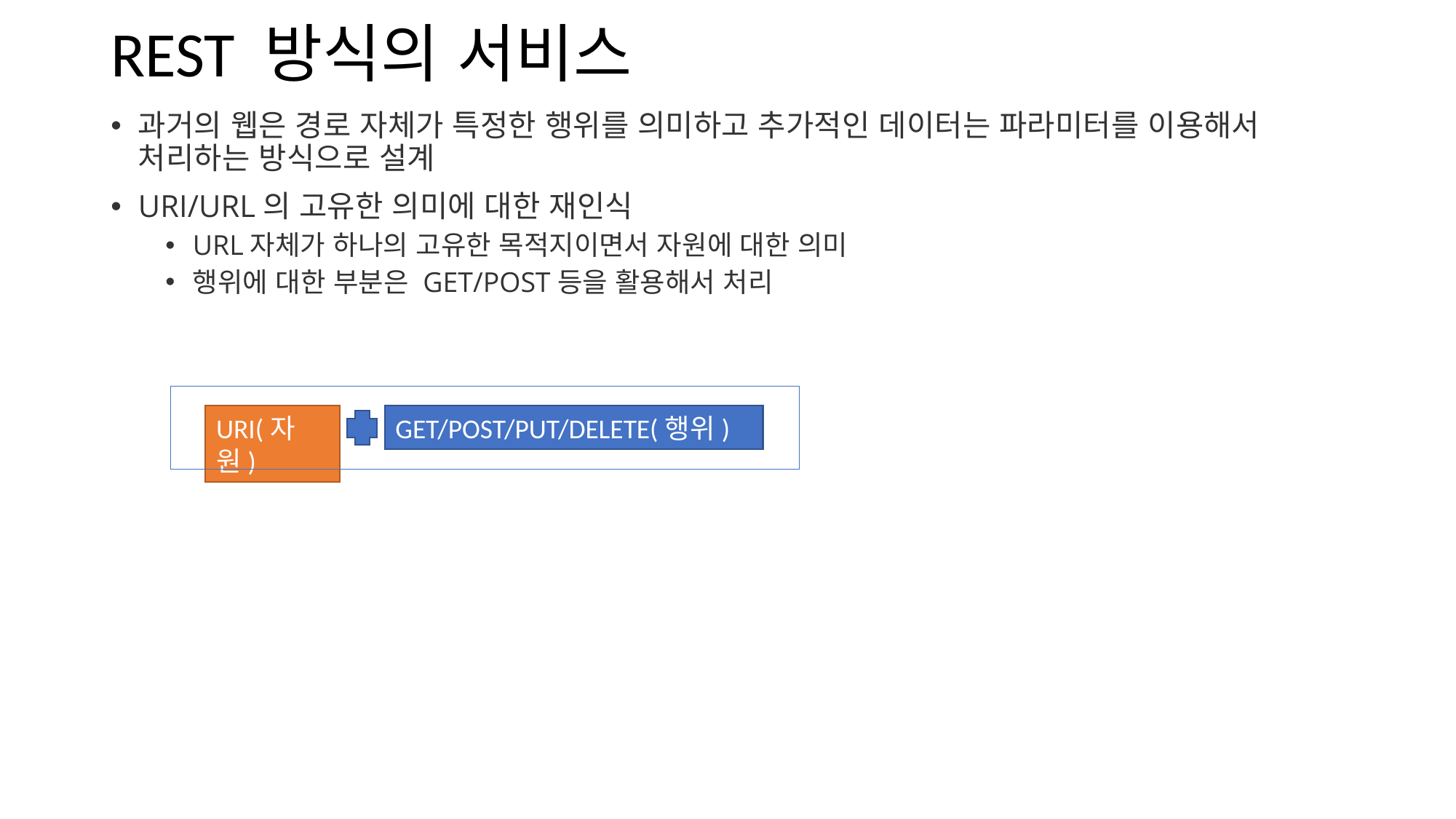

# REST 방식의 서비스
과거의 웹은 경로 자체가 특정한 행위를 의미하고 추가적인 데이터는 파라미터를 이용해서 처리하는 방식으로 설계
URI/URL의 고유한 의미에 대한 재인식
URL자체가 하나의 고유한 목적지이면서 자원에 대한 의미
행위에 대한 부분은 GET/POST등을 활용해서 처리

URI(자원)
GET/POST/PUT/DELETE(행위)